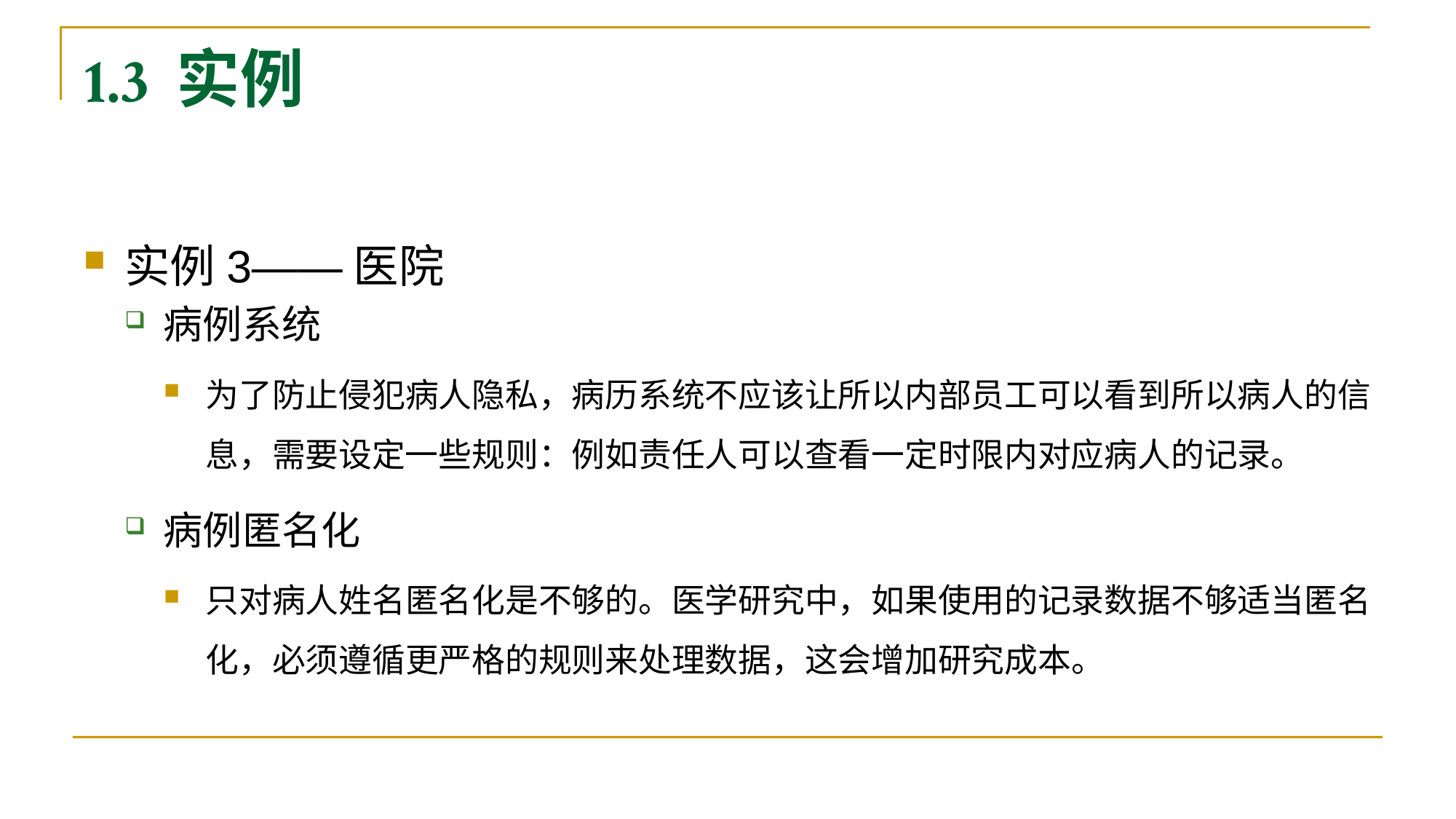

# 1.3 实例
实例3——医院
病例系统
为了防止侵犯病人隐私，病历系统不应该让所以内部员工可以看到所以病人的信息，需要设定一些规则：例如责任人可以查看一定时限内对应病人的记录。
病例匿名化
只对病人姓名匿名化是不够的。医学研究中，如果使用的记录数据不够适当匿名化，必须遵循更严格的规则来处理数据，这会增加研究成本。